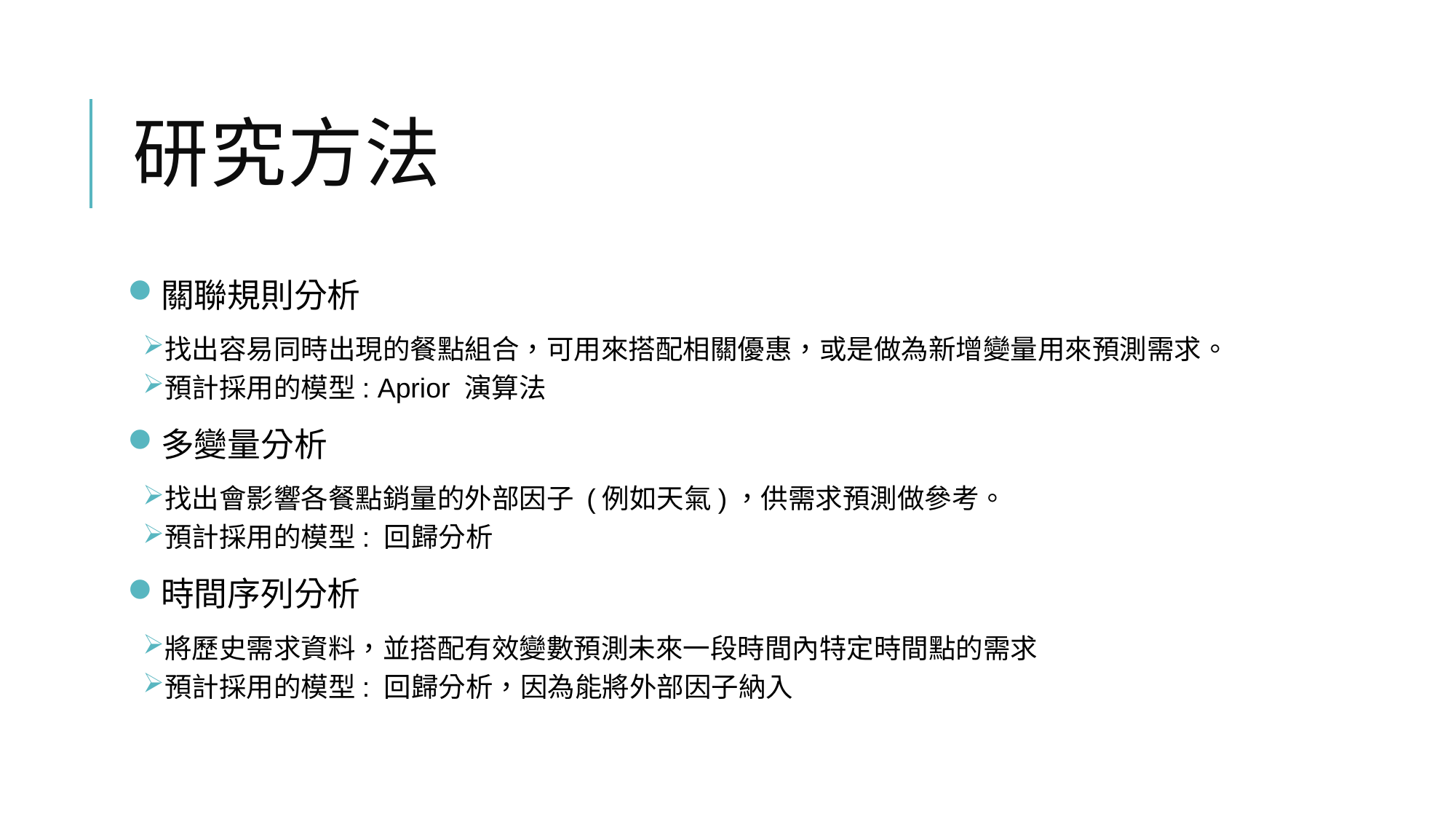

# 研究方法
關聯規則分析
找出容易同時出現的餐點組合，可用來搭配相關優惠，或是做為新增變量用來預測需求。
預計採用的模型: Aprior 演算法
多變量分析
找出會影響各餐點銷量的外部因子 (例如天氣)，供需求預測做參考。
預計採用的模型: 回歸分析
時間序列分析
將歷史需求資料，並搭配有效變數預測未來一段時間內特定時間點的需求
預計採用的模型: 回歸分析，因為能將外部因子納入